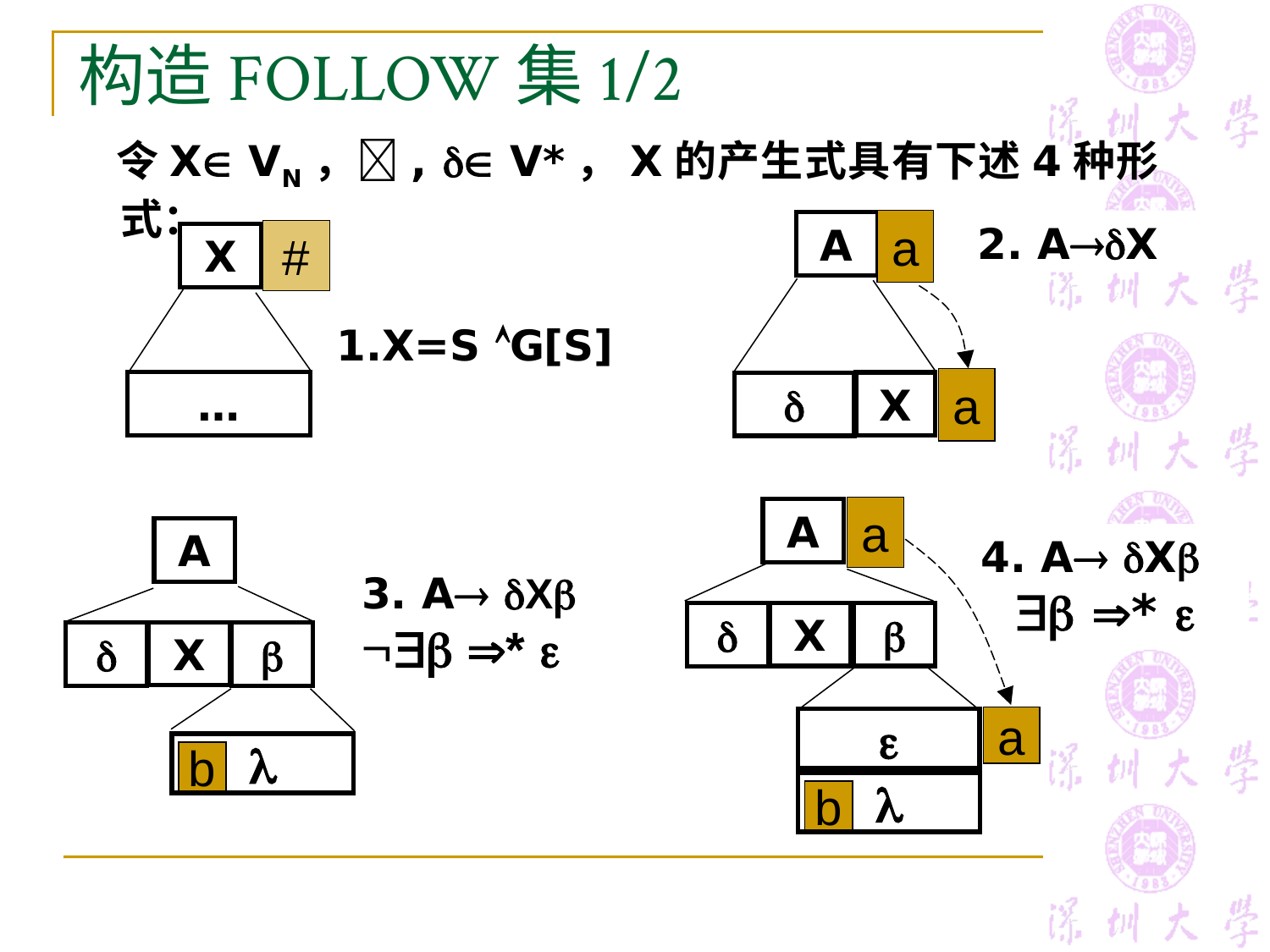

# 构造FOLLOW集1/2
   令X∈ VN，β, δ∈ V*，X的产生式具有下述4种形式：
a
2. A→δX
A

a
X
δ
#
X

1.X=S ∧G[S]
…
a
A
4. A→ δXβ
  ∃β ⇒* ε

X
β
δ

a
ε
λ
b
A
3. A→ δXβ
¬∃β ⇒* ε

X
δ
β

λ
b